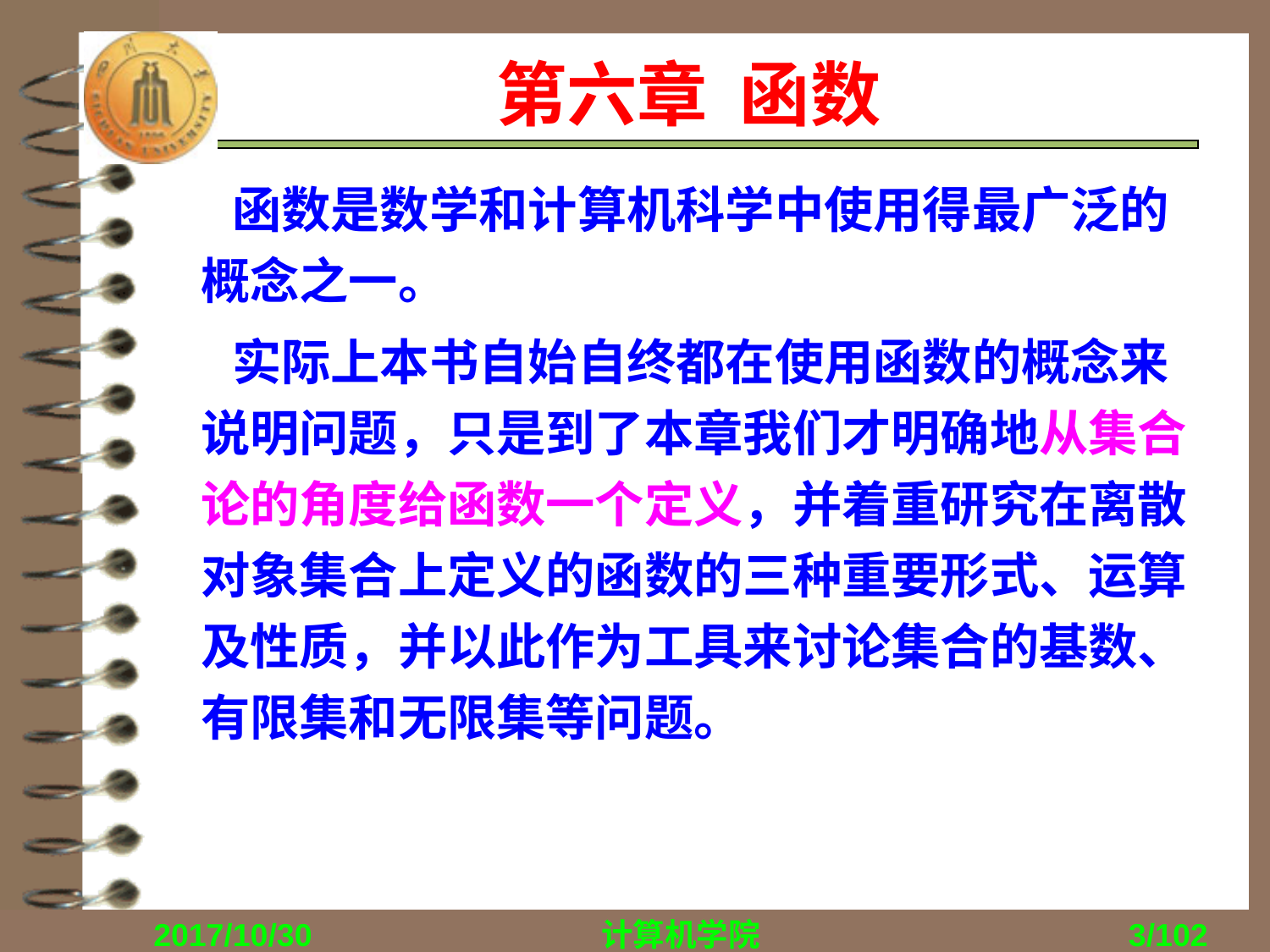

# 第六章  函数
      函数是数学和计算机科学中使用得最广泛的概念之一。
      实际上本书自始自终都在使用函数的概念来说明问题，只是到了本章我们才明确地从集合论的角度给函数一个定义，并着重研究在离散对象集合上定义的函数的三种重要形式、运算及性质，并以此作为工具来讨论集合的基数、有限集和无限集等问题。
2017/10/30
计算机学院
3/102